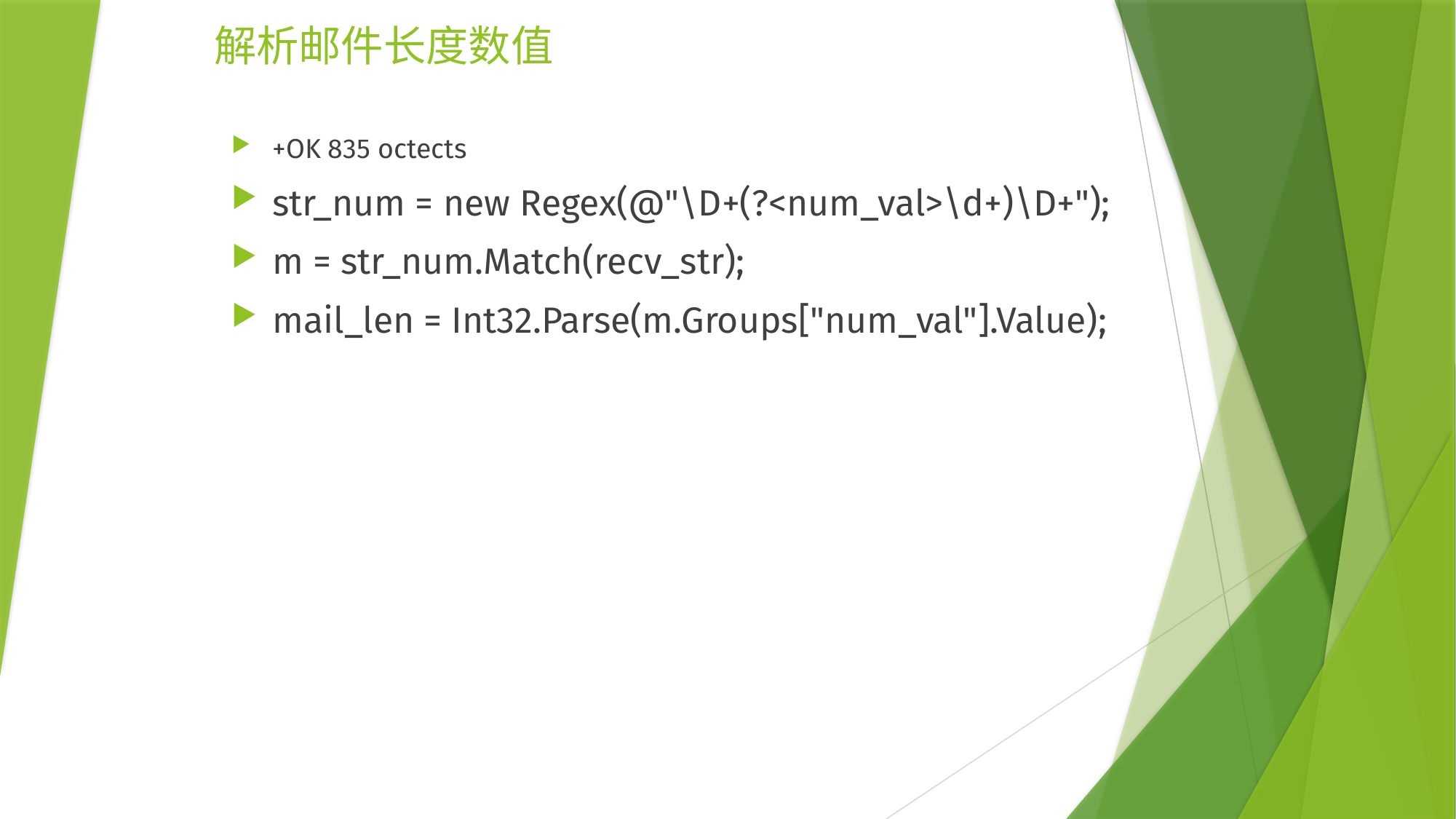

解析邮件长度数值
+OK 835 octects
str_num = new Regex(@"\D+(?<num_val>\d+)\D+");
m = str_num.Match(recv_str);
mail_len = Int32.Parse(m.Groups["num_val"].Value);